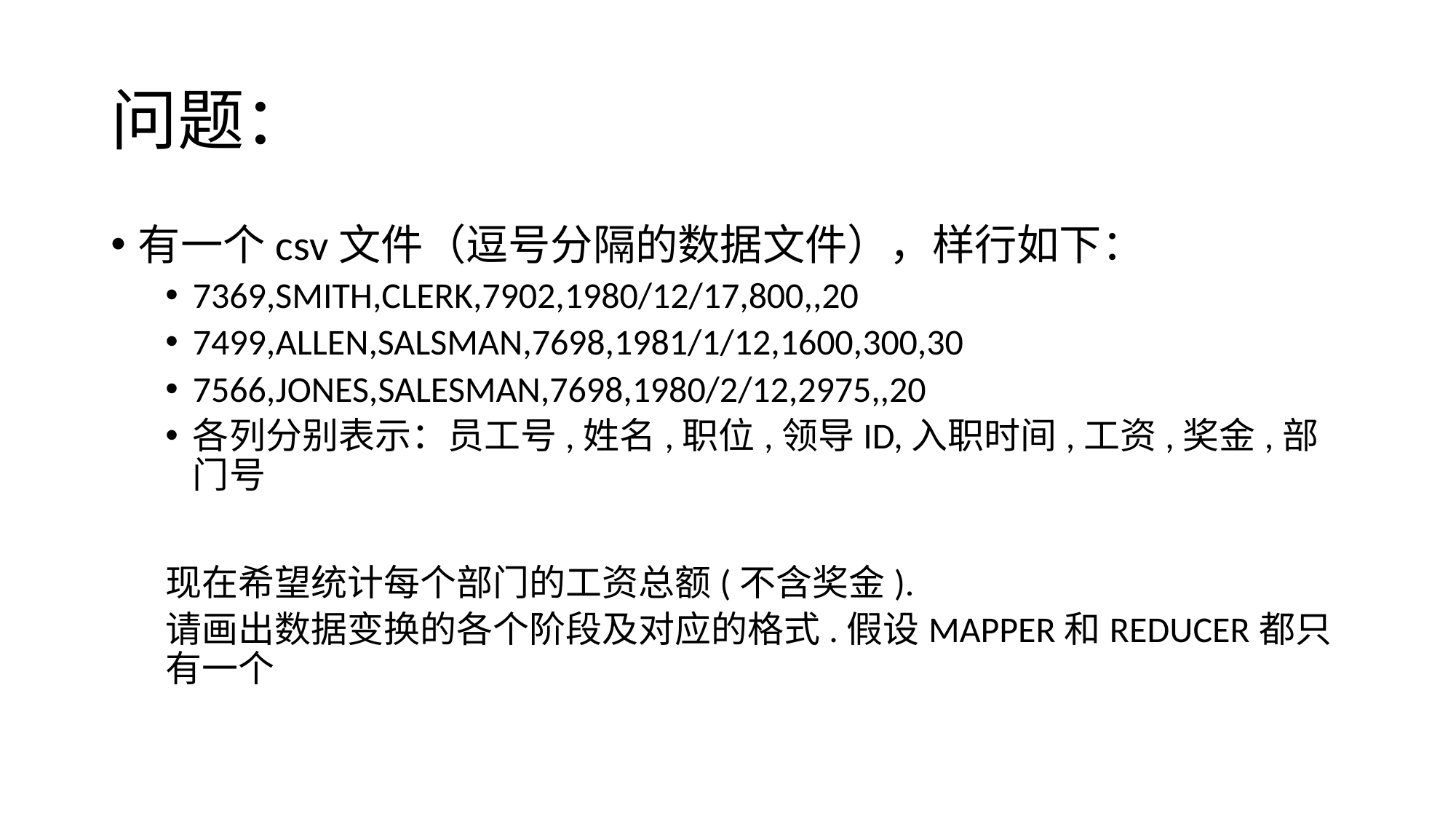

# 问题：
有一个csv文件（逗号分隔的数据文件），样行如下：
7369,SMITH,CLERK,7902,1980/12/17,800,,20
7499,ALLEN,SALSMAN,7698,1981/1/12,1600,300,30
7566,JONES,SALESMAN,7698,1980/2/12,2975,,20
各列分别表示：员工号,姓名,职位,领导ID,入职时间,工资,奖金,部门号

现在希望统计每个部门的工资总额(不含奖金).
请画出数据变换的各个阶段及对应的格式.假设MAPPER和REDUCER都只有一个